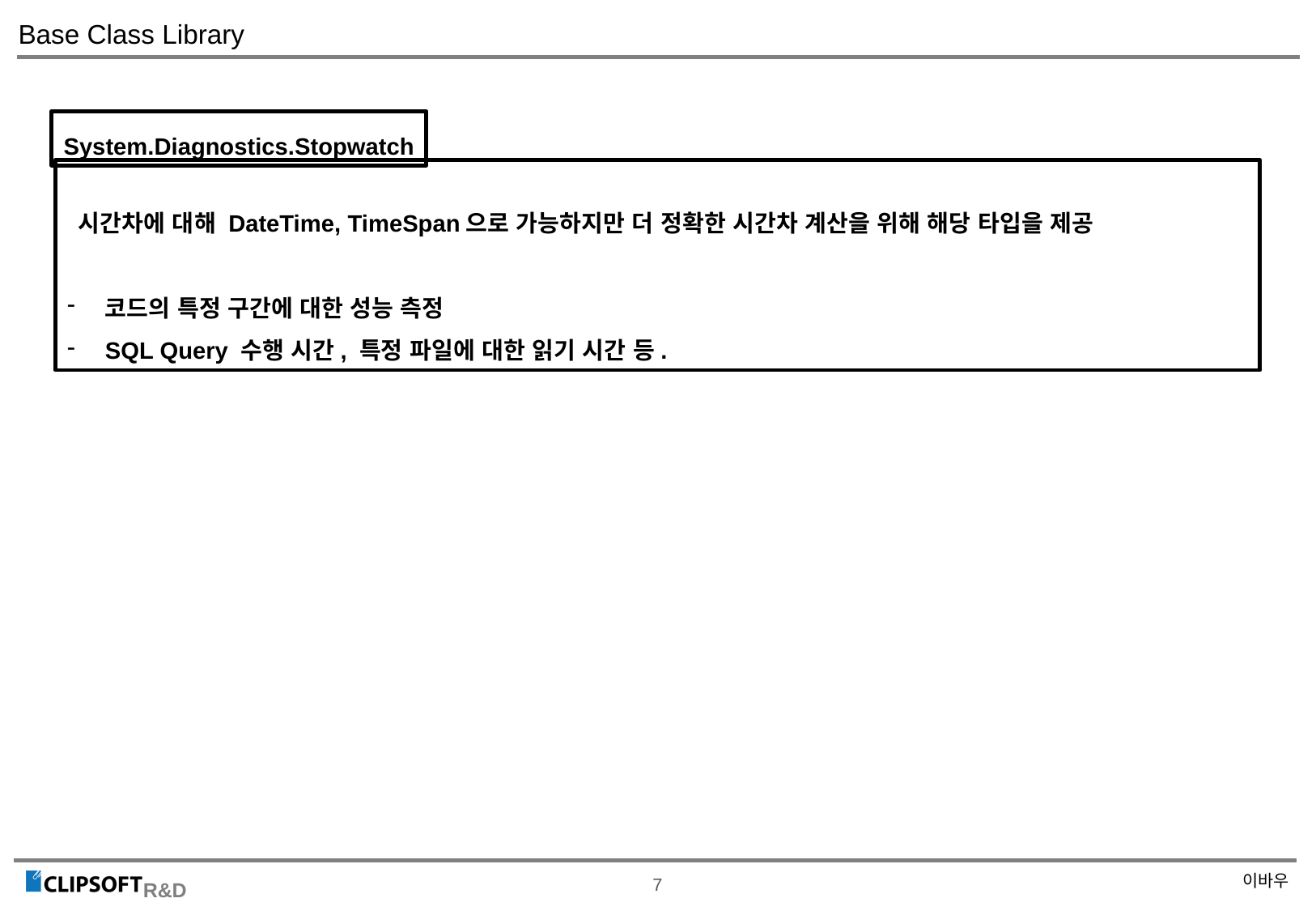

# Base Class Library
System.Diagnostics.Stopwatch

 시간차에 대해 DateTime, TimeSpan으로 가능하지만 더 정확한 시간차 계산을 위해 해당 타입을 제공

코드의 특정 구간에 대한 성능 측정
SQL Query 수행 시간, 특정 파일에 대한 읽기 시간 등.
이바우